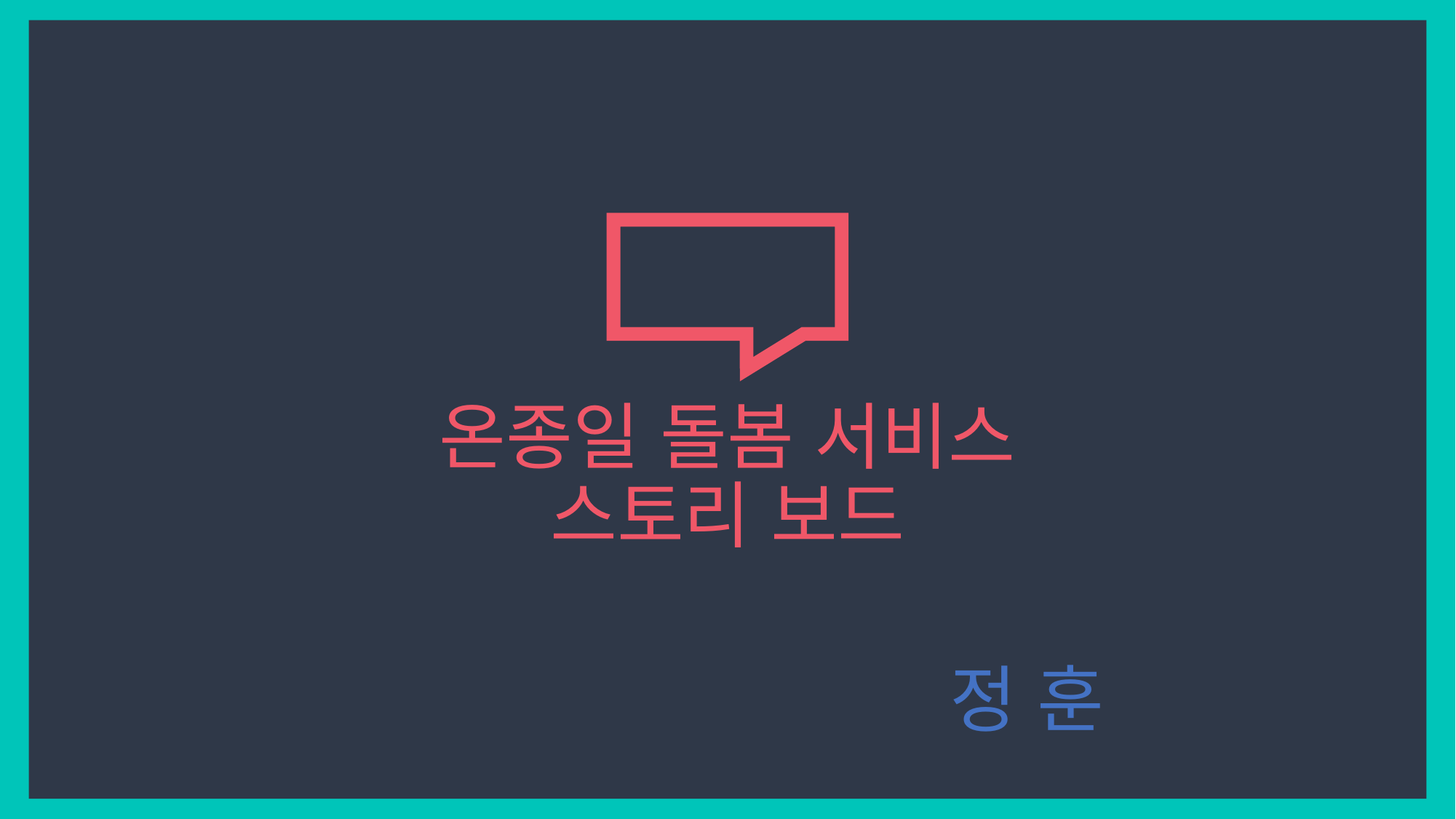

# 온종일 돌봄 서비스 스토리 보드
정 훈